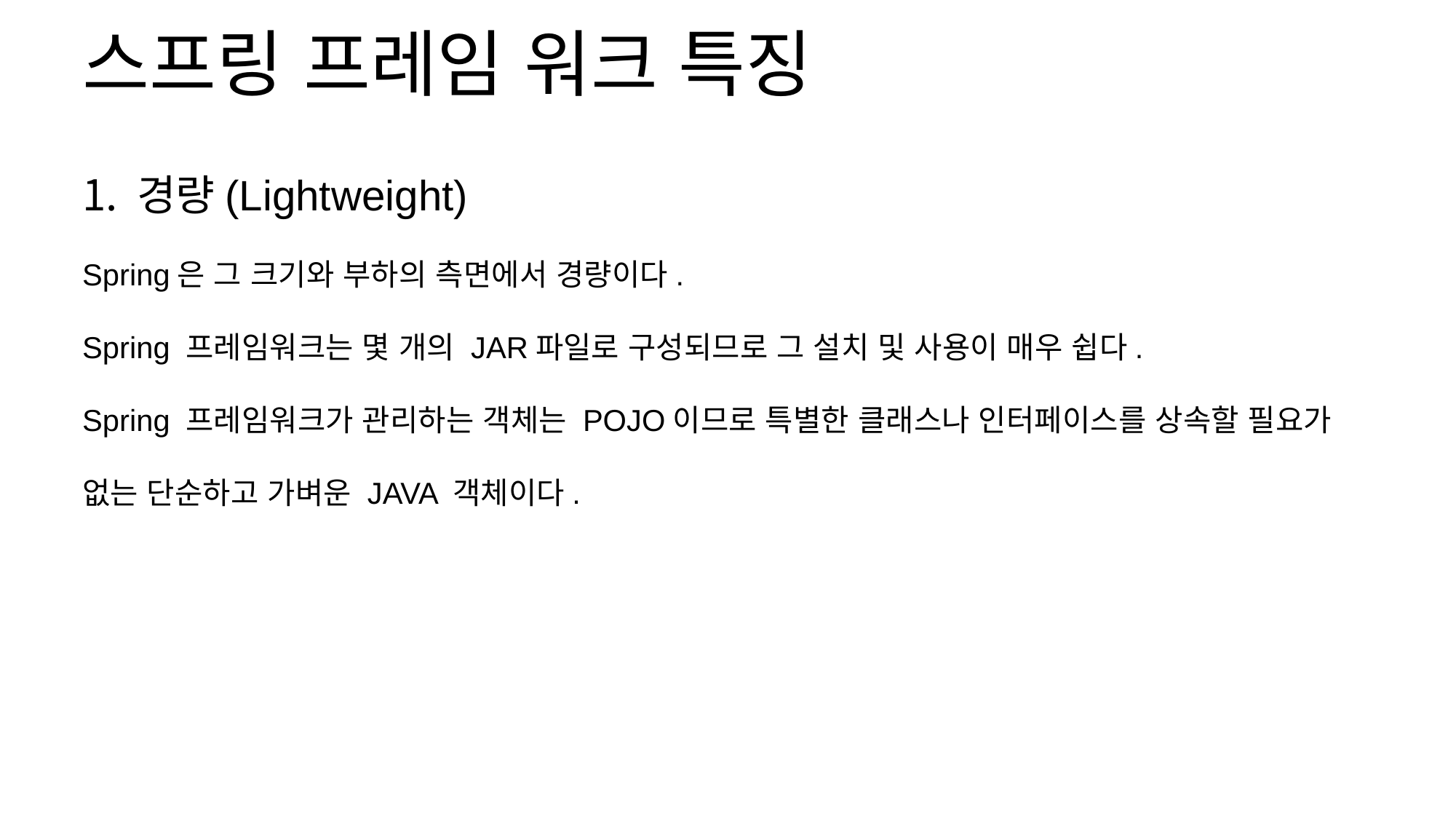

스프링 프레임 워크 특징
경량(Lightweight)
Spring은 그 크기와 부하의 측면에서 경량이다.
Spring 프레임워크는 몇 개의 JAR파일로 구성되므로 그 설치 및 사용이 매우 쉽다.
Spring 프레임워크가 관리하는 객체는 POJO이므로 특별한 클래스나 인터페이스를 상속할 필요가 없는 단순하고 가벼운 JAVA 객체이다.